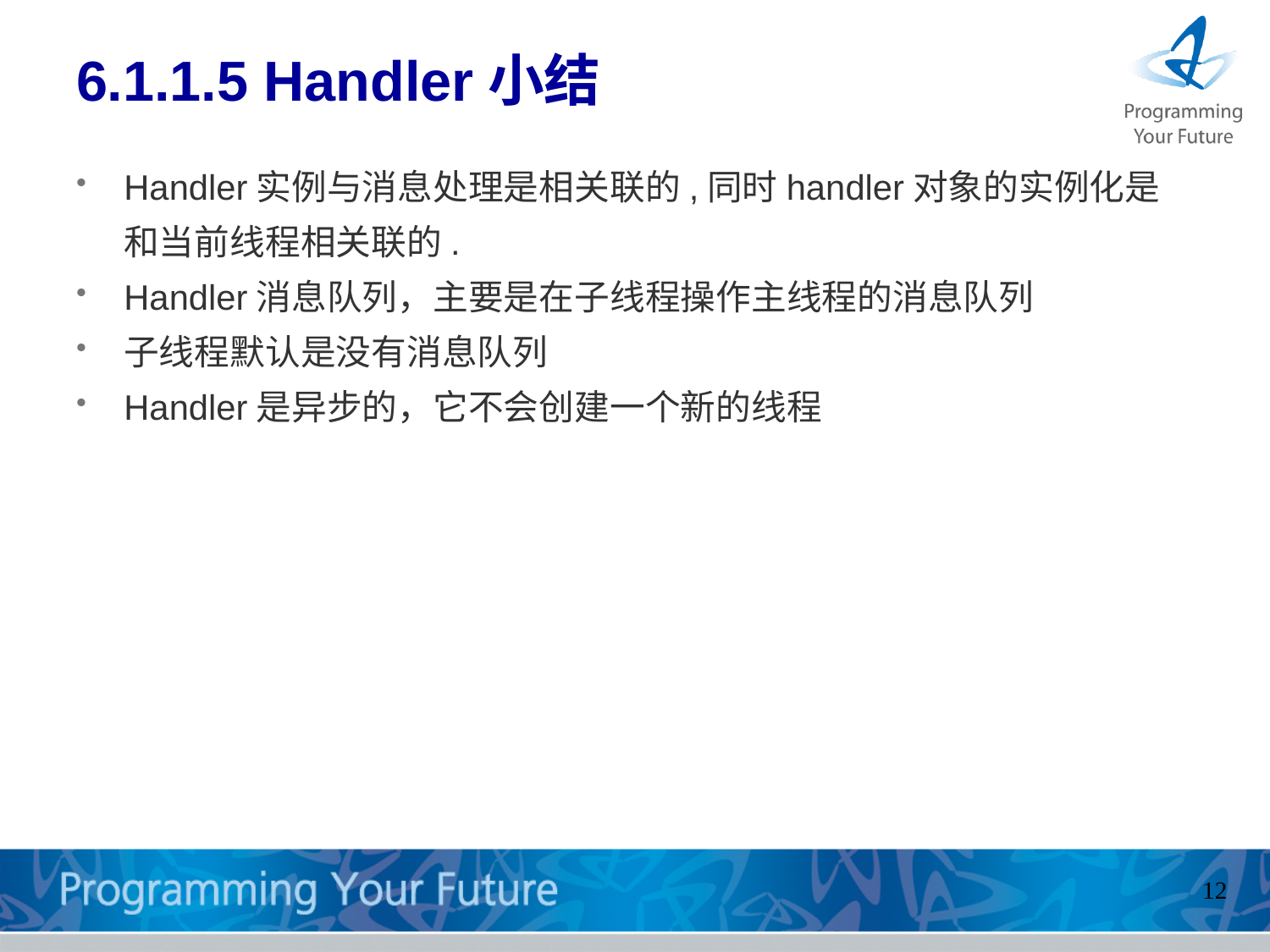

# 6.1.1.5 Handler小结
Handler实例与消息处理是相关联的,同时handler对象的实例化是和当前线程相关联的.
Handler消息队列，主要是在子线程操作主线程的消息队列
子线程默认是没有消息队列
Handler是异步的，它不会创建一个新的线程